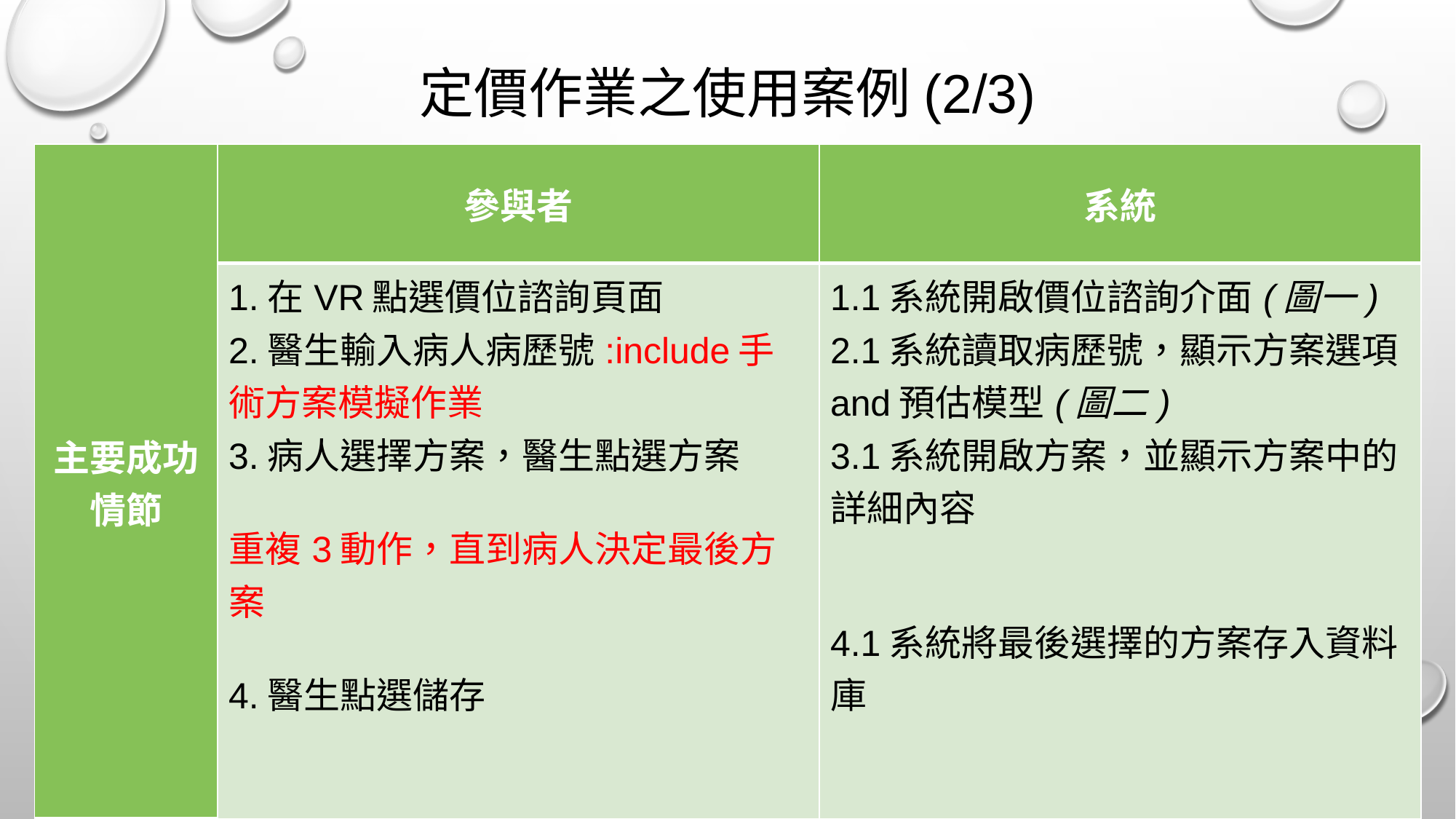

# 定價作業之使用案例(2/3)
| 主要成功情節 | 參與者 | 系統 |
| --- | --- | --- |
|  | 1.在VR點選價位諮詢頁面 2.醫生輸入病人病歷號:include手術方案模擬作業 3.病人選擇方案，醫生點選方案 重複3動作，直到病人決定最後方案 4.醫生點選儲存 | 1.1系統開啟價位諮詢介面(圖一) 2.1系統讀取病歷號，顯示方案選項and預估模型(圖二) 3.1系統開啟方案，並顯示方案中的詳細內容 4.1系統將最後選擇的方案存入資料庫 |